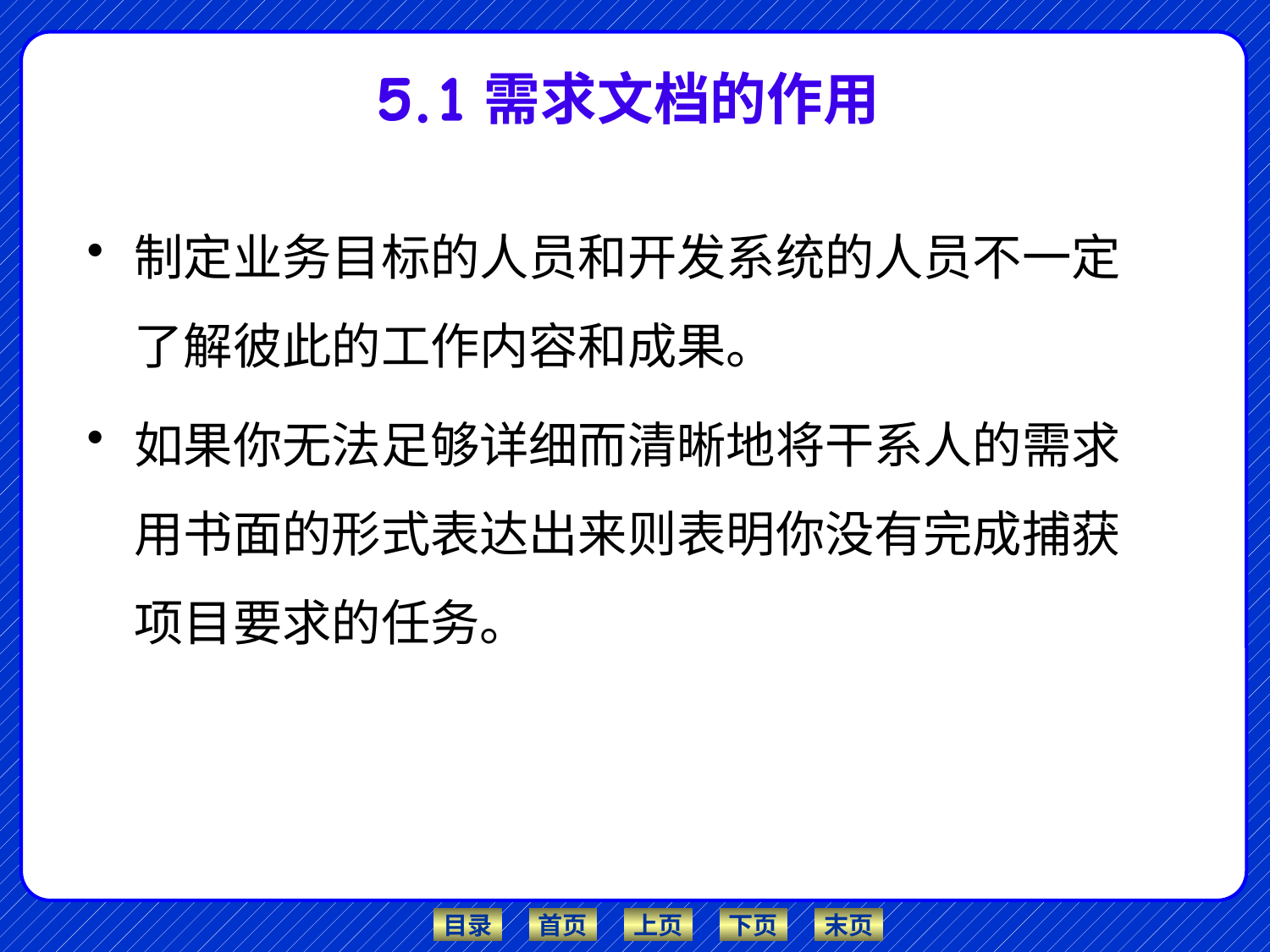

# 5.1需求文档的作用
制定业务目标的人员和开发系统的人员不一定了解彼此的工作内容和成果。
如果你无法足够详细而清晰地将干系人的需求用书面的形式表达出来则表明你没有完成捕获项目要求的任务。